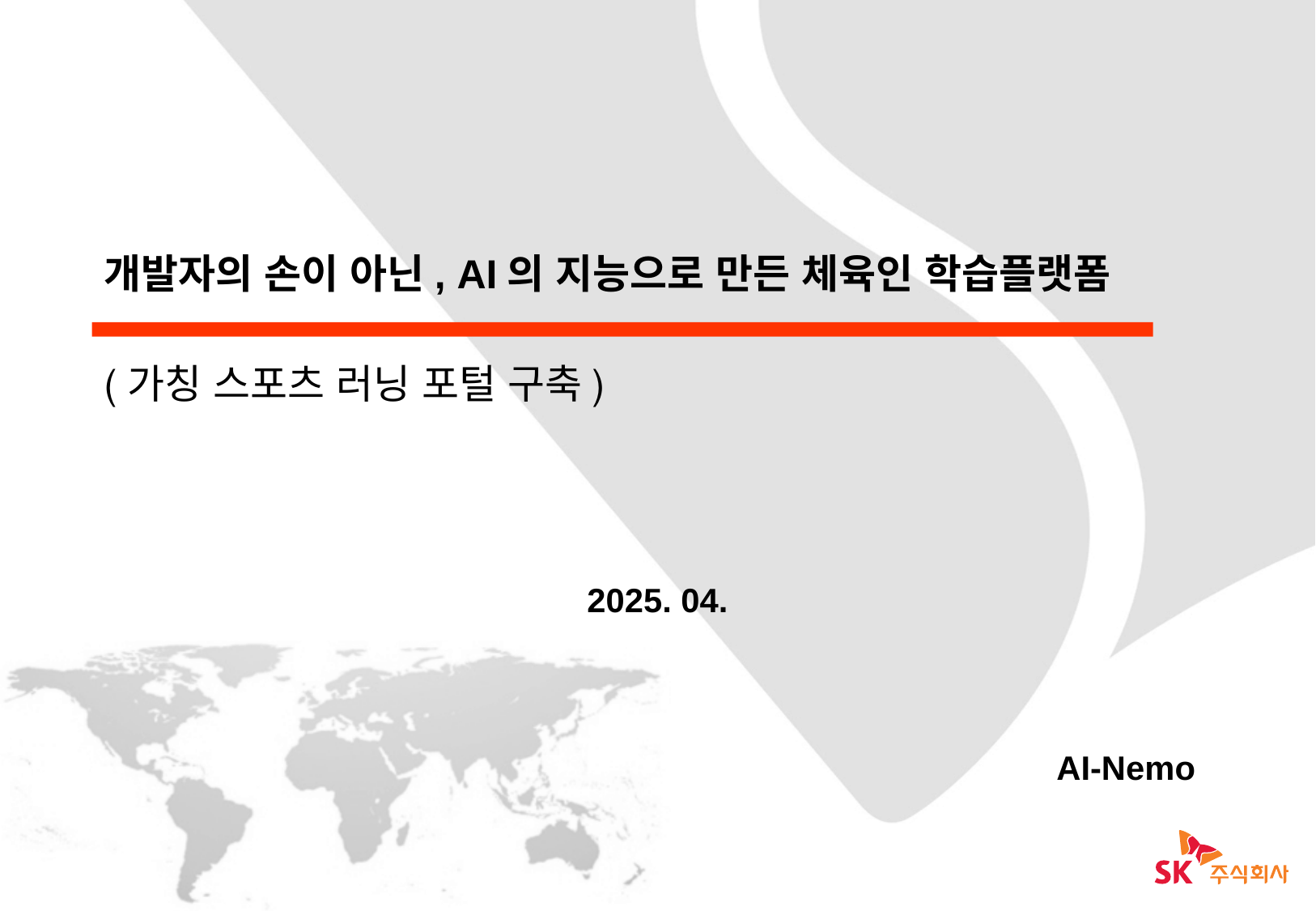

# 개발자의 손이 아닌, AI의 지능으로 만든 체육인 학습플랫폼
(가칭 스포츠 러닝 포털 구축)
2025. 04.
AI-Nemo